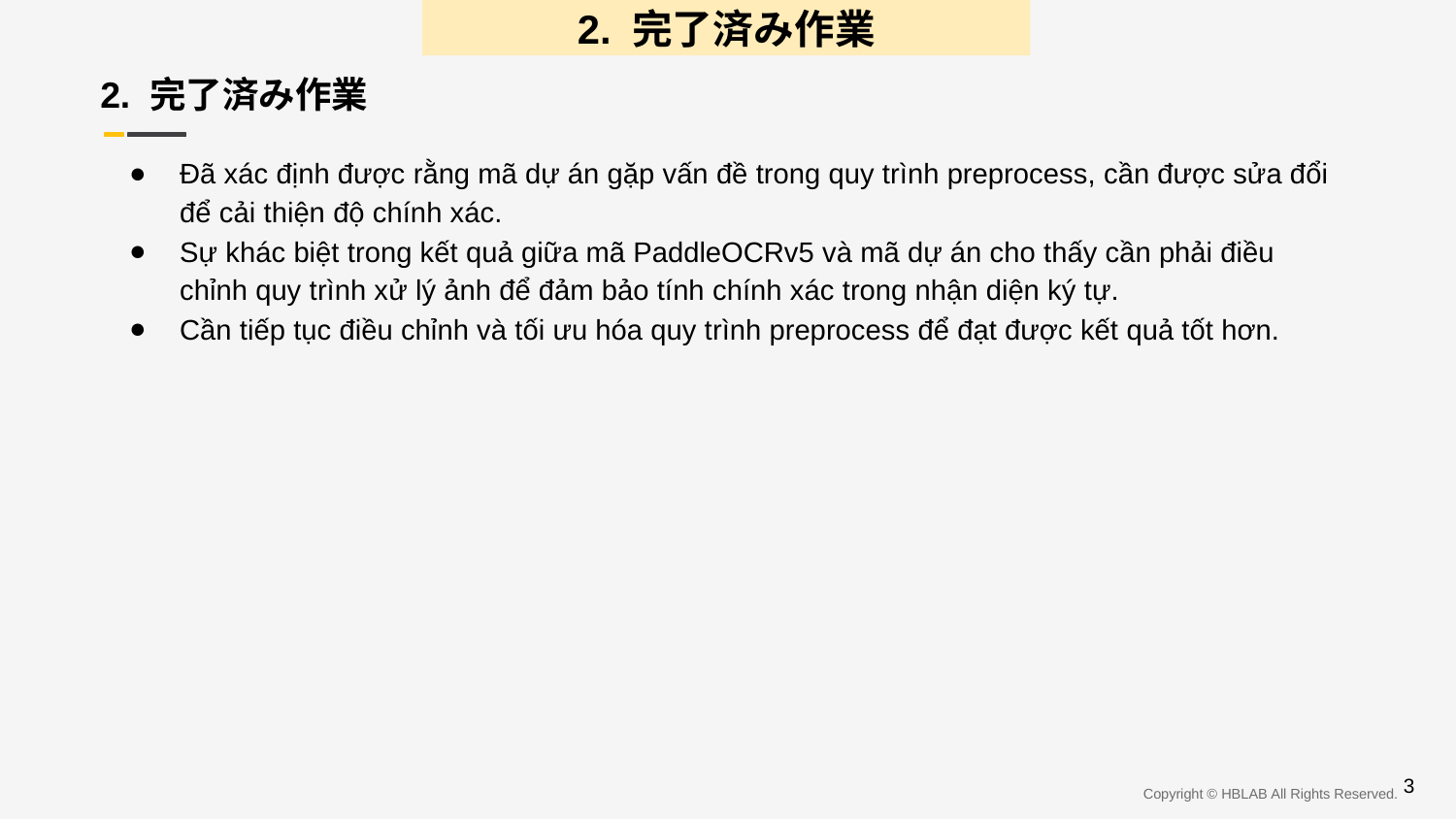

2. 完了済み作業
2. 完了済み作業
Đã xác định được rằng mã dự án gặp vấn đề trong quy trình preprocess, cần được sửa đổi để cải thiện độ chính xác.
Sự khác biệt trong kết quả giữa mã PaddleOCRv5 và mã dự án cho thấy cần phải điều chỉnh quy trình xử lý ảnh để đảm bảo tính chính xác trong nhận diện ký tự.
Cần tiếp tục điều chỉnh và tối ưu hóa quy trình preprocess để đạt được kết quả tốt hơn.
3